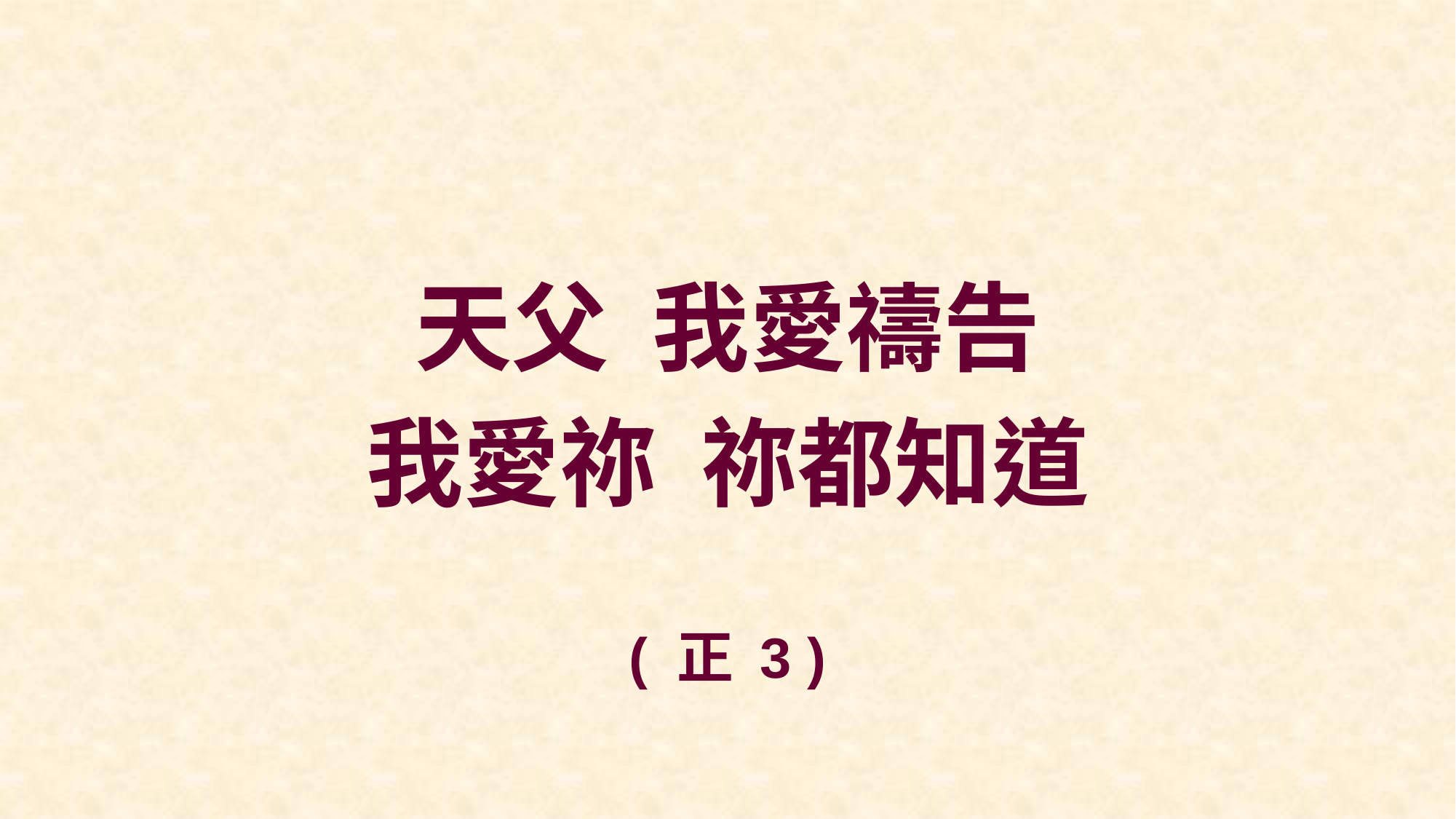

天父  我愛禱告
我愛祢  祢都知道
( 正 3 )